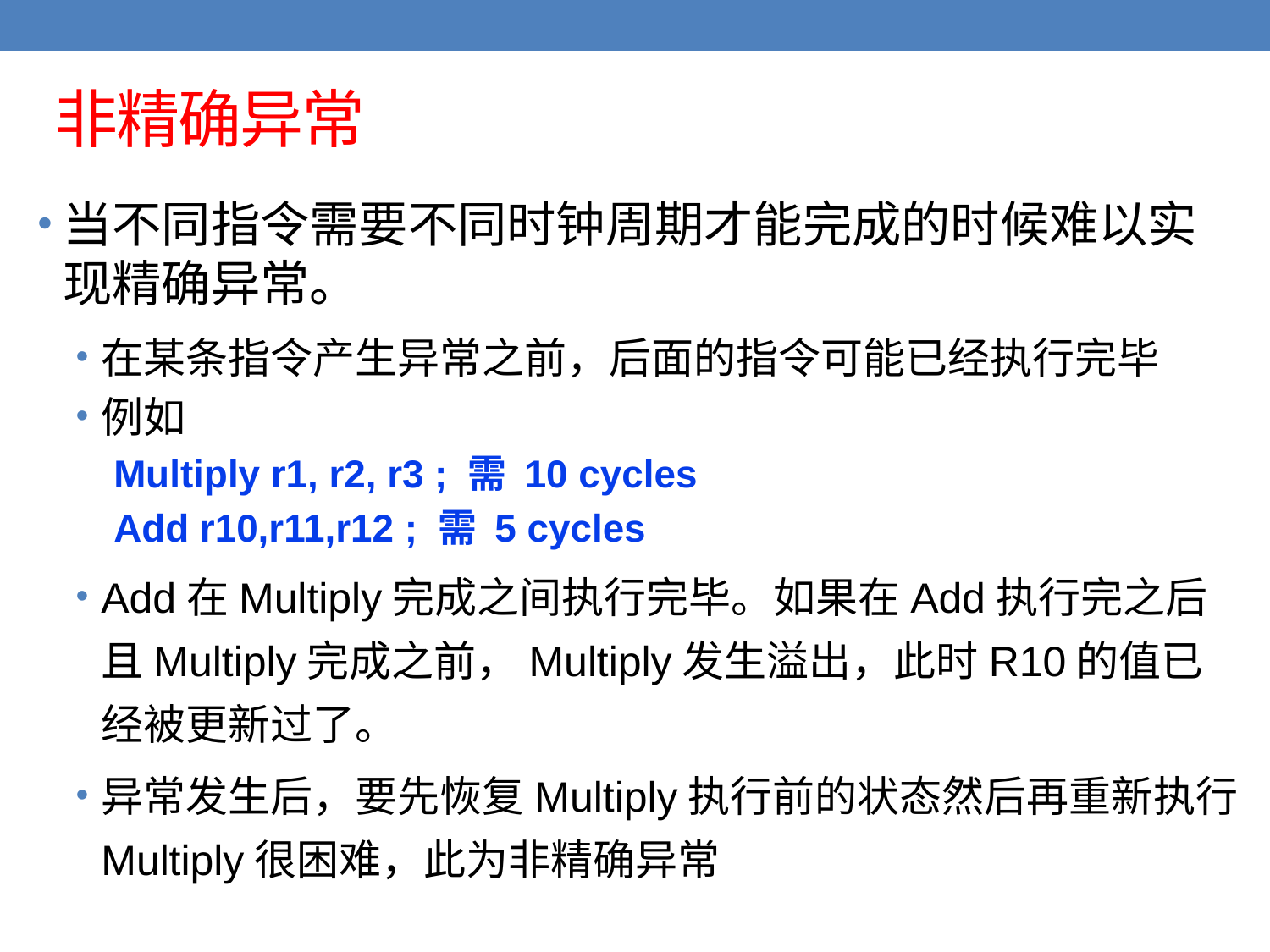

# 非精确异常
当不同指令需要不同时钟周期才能完成的时候难以实现精确异常。
在某条指令产生异常之前，后面的指令可能已经执行完毕
例如
Multiply r1, r2, r3 ; 需 10 cycles
Add r10,r11,r12 ; 需 5 cycles
Add在Multiply完成之间执行完毕。如果在Add执行完之后且Multiply完成之前，Multiply发生溢出，此时R10的值已经被更新过了。
异常发生后，要先恢复Multiply执行前的状态然后再重新执行Multiply很困难，此为非精确异常